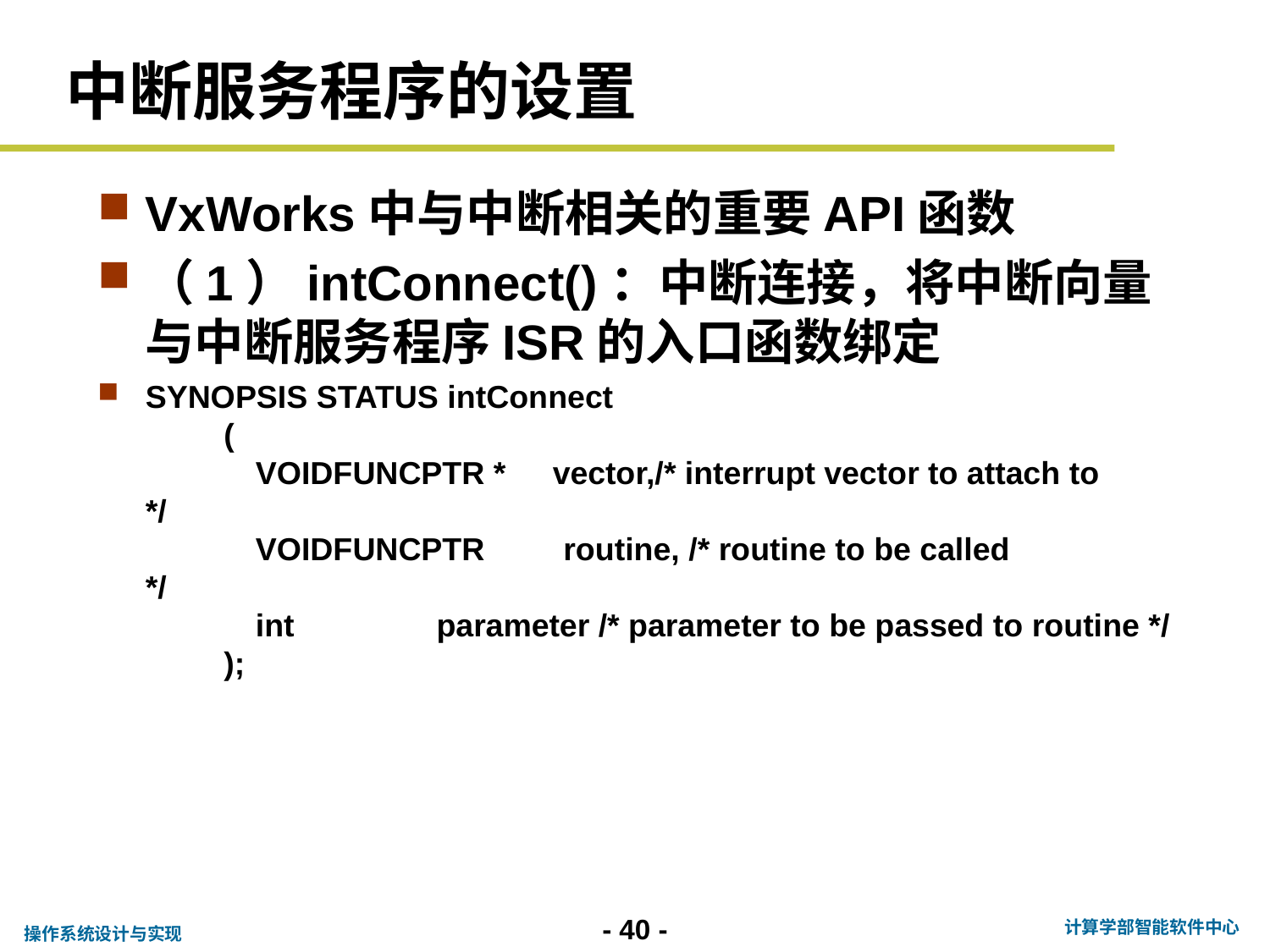

# 中断服务程序的设置
VxWorks中与中断相关的重要API函数
（1）intConnect()：中断连接，将中断向量与中断服务程序ISR的入口函数绑定
SYNOPSIS STATUS intConnect
　　 (
　　　 VOIDFUNCPTR *　vector,/* interrupt vector to attach to　　*/
　　　 VOIDFUNCPTR　　routine, /* routine to be called　　　　 */
　　　 int　　　　parameter /* parameter to be passed to routine */
　 　);